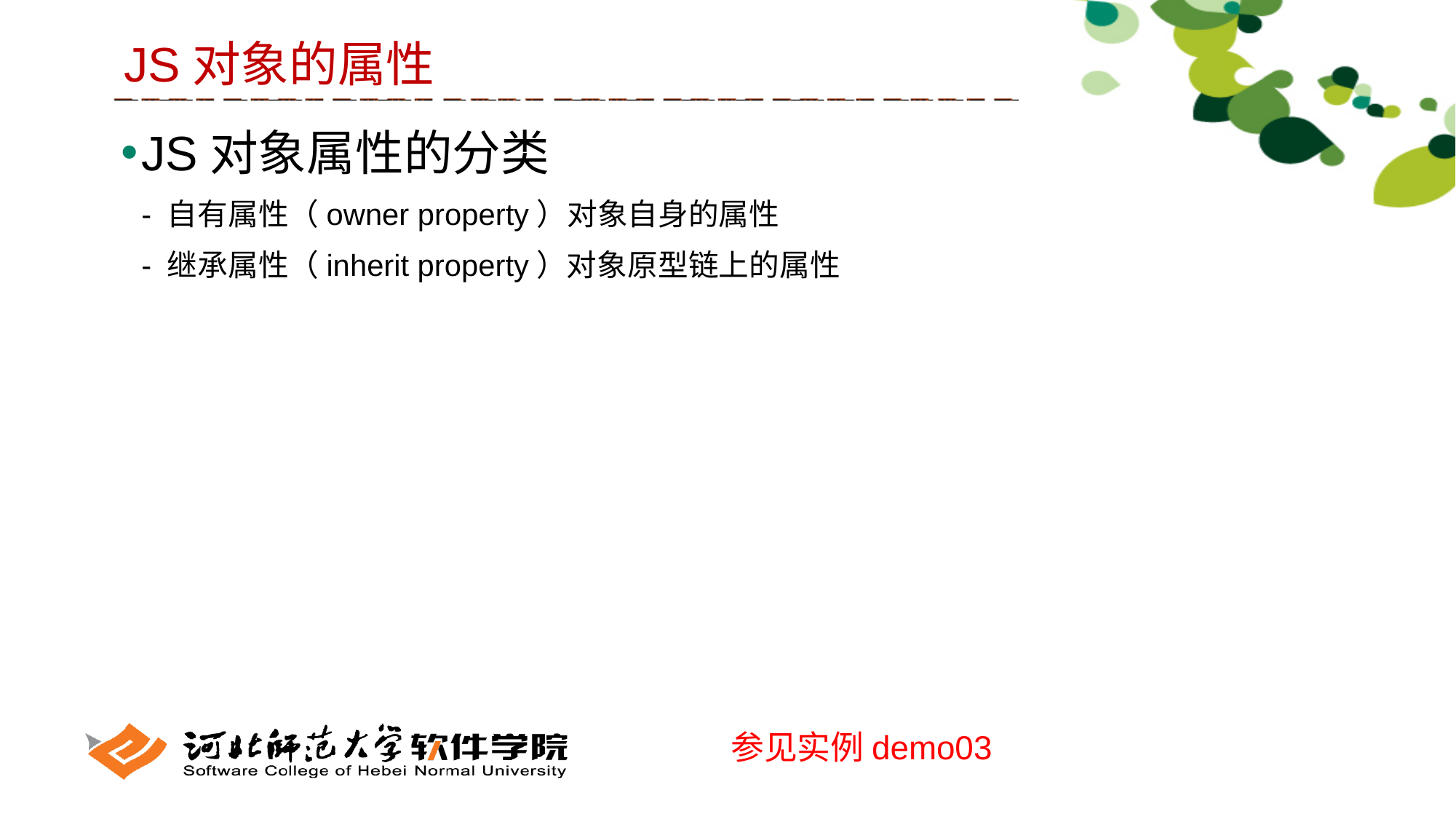

JS对象的属性
JS对象属性的分类
- 自有属性（owner property）对象自身的属性
- 继承属性（inherit property）对象原型链上的属性

参见实例demo03